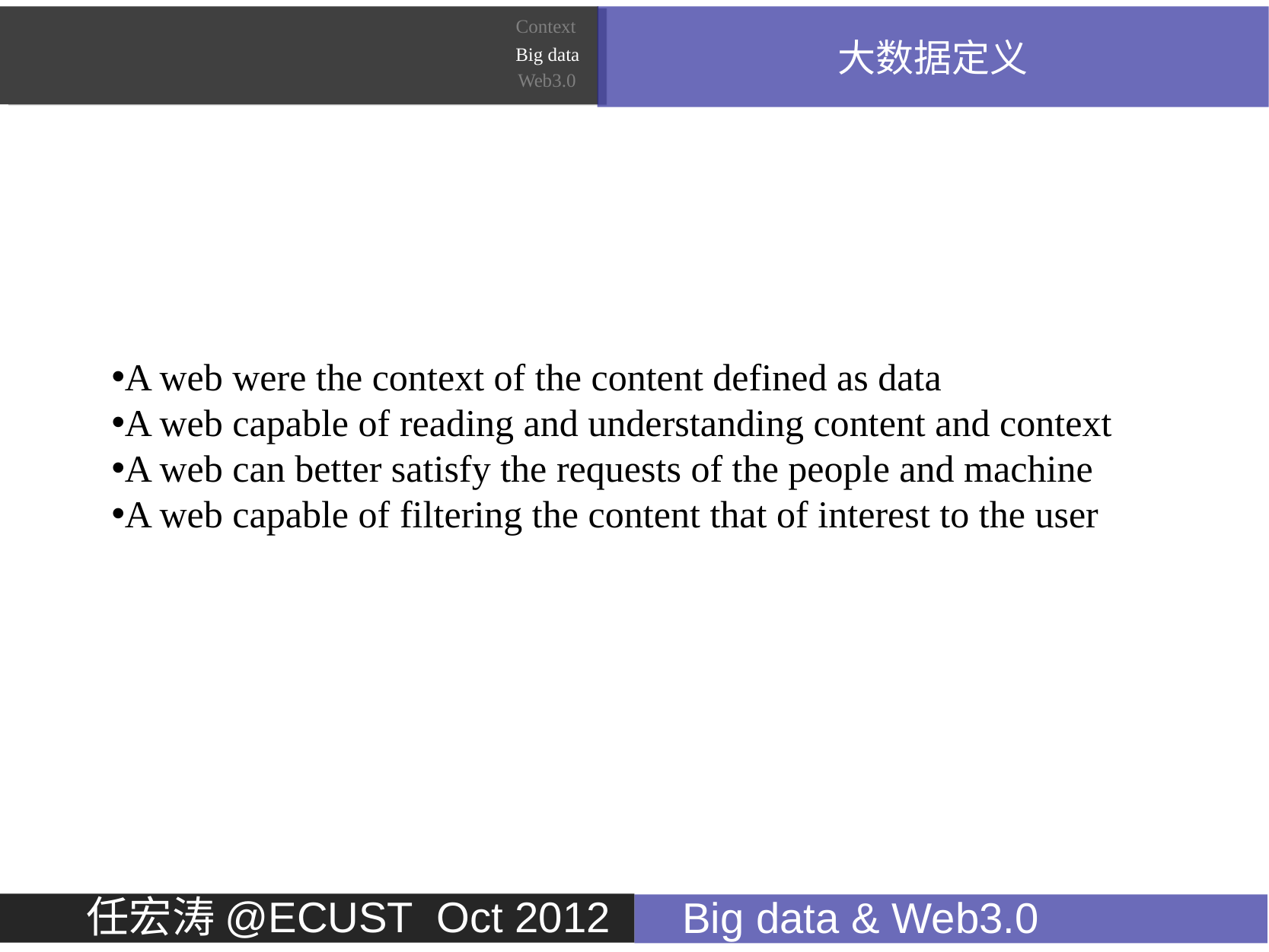

大数据定义
Context
Big data
Web3.0
A web were the context of the content defined as data
A web capable of reading and understanding content and context
A web can better satisfy the requests of the people and machine
A web capable of filtering the content that of interest to the user
        任宏涛@ECUST  Oct 2012
    Big data & Web3.0